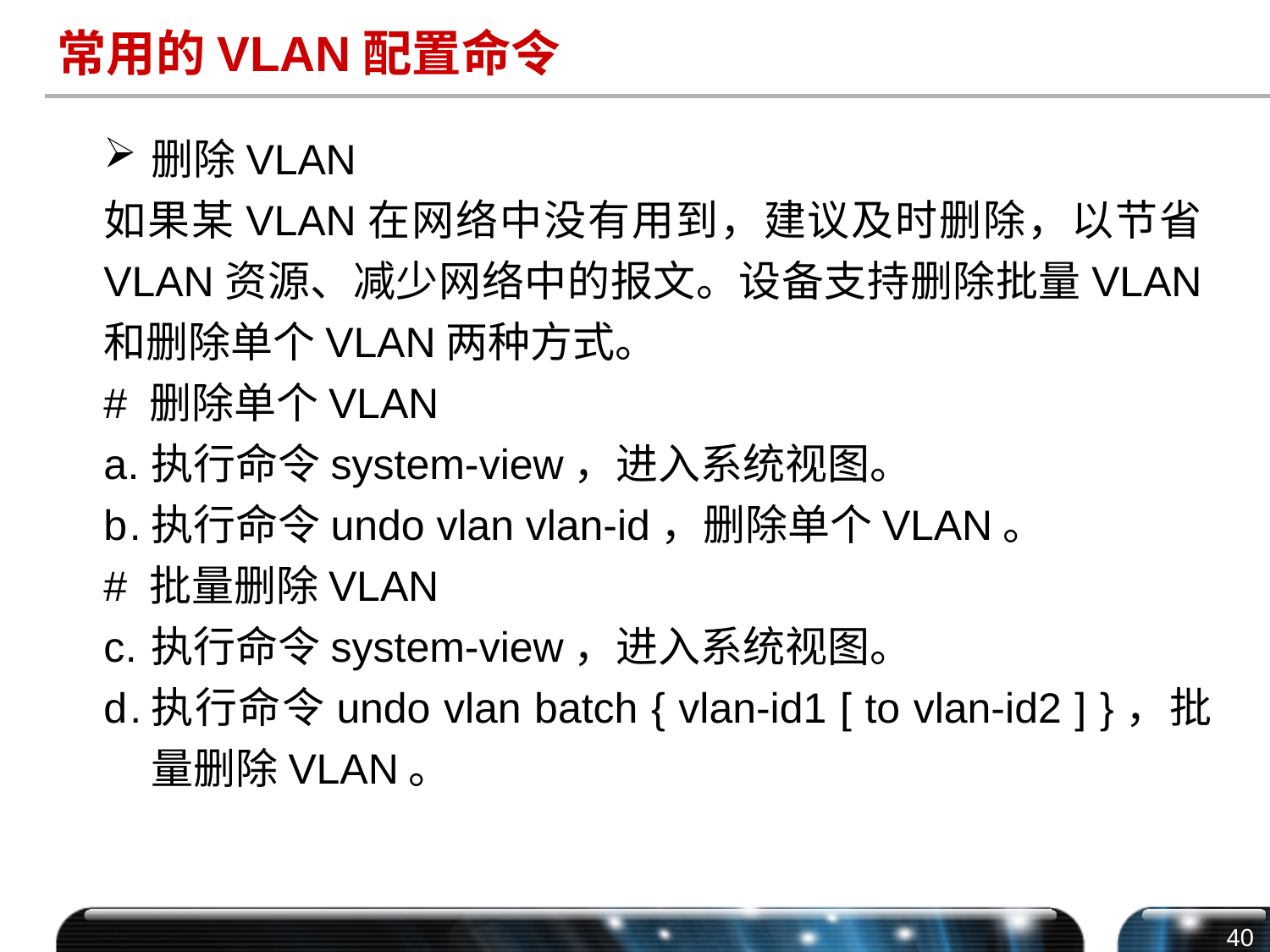

# 常用的VLAN配置命令
删除VLAN
如果某VLAN在网络中没有用到，建议及时删除，以节省VLAN资源、减少网络中的报文。设备支持删除批量VLAN和删除单个VLAN两种方式。
# 删除单个VLAN
执行命令system-view，进入系统视图。
执行命令undo vlan vlan-id，删除单个VLAN。
# 批量删除VLAN
执行命令system-view，进入系统视图。
执行命令undo vlan batch { vlan-id1 [ to vlan-id2 ] }，批量删除VLAN。